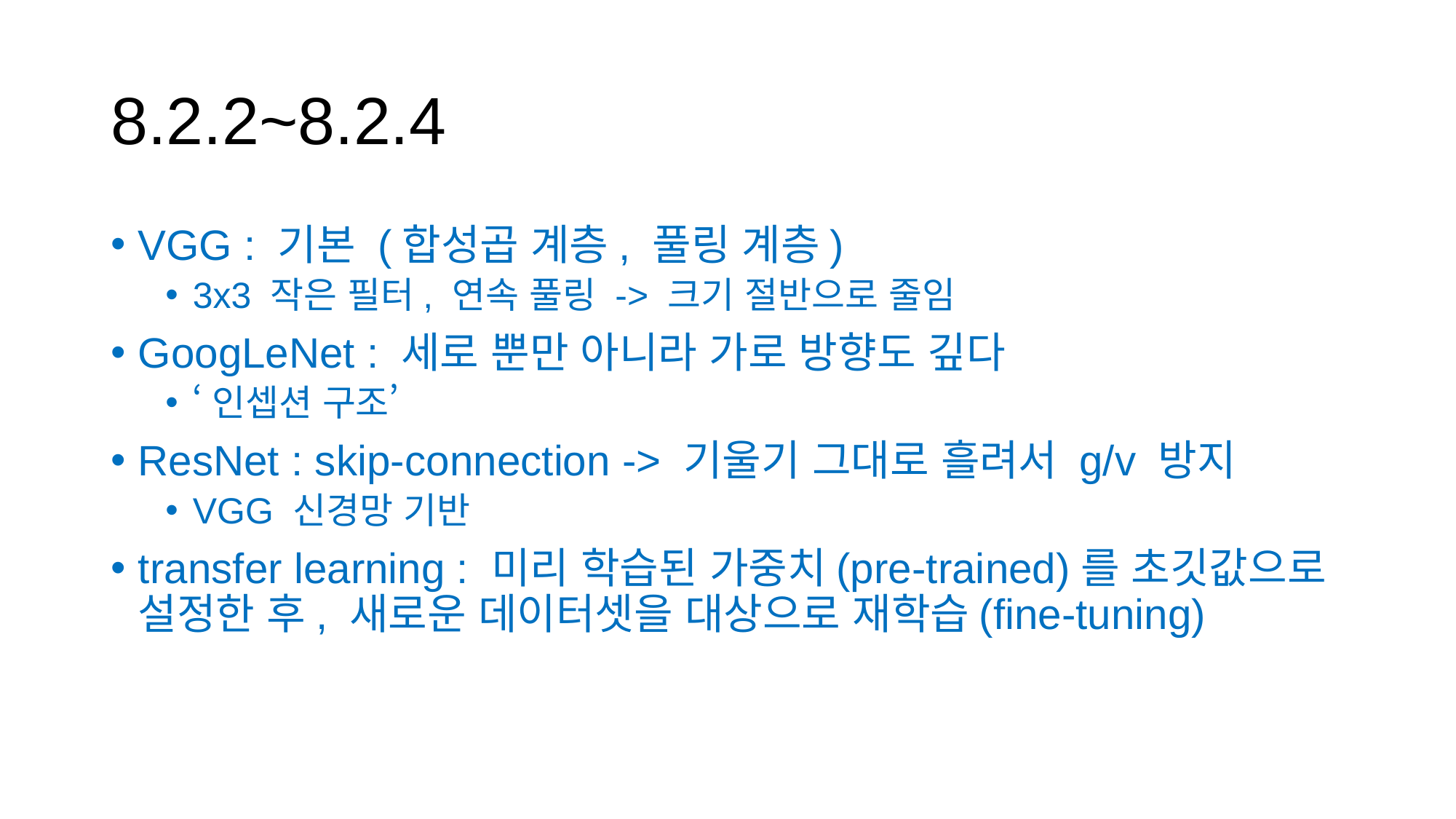

# 8.2.2~8.2.4
VGG : 기본 (합성곱 계층, 풀링 계층)
3x3 작은 필터, 연속 풀링 -> 크기 절반으로 줄임
GoogLeNet : 세로 뿐만 아니라 가로 방향도 깊다
‘인셉션 구조’
ResNet : skip-connection -> 기울기 그대로 흘려서 g/v 방지
VGG 신경망 기반
transfer learning : 미리 학습된 가중치(pre-trained)를 초깃값으로 설정한 후, 새로운 데이터셋을 대상으로 재학습(fine-tuning)